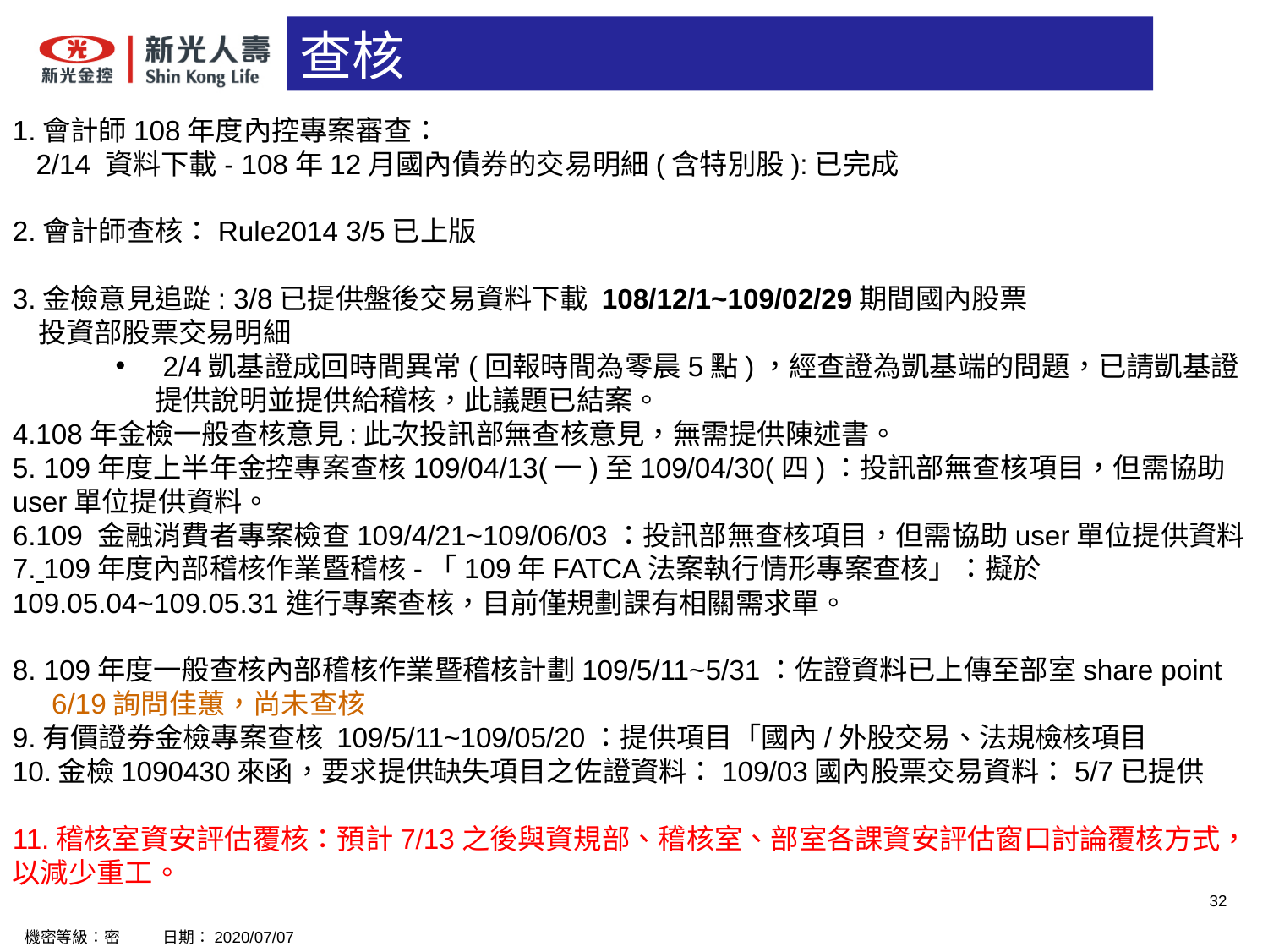

# 查核
1.會計師108年度內控專案審查：
   2/14 資料下載- 108年12月國內債券的交易明細(含特別股):已完成

2.會計師查核：Rule2014 3/5已上版

3.金檢意見追踨: 3/8已提供盤後交易資料下載 108/12/1~109/02/29期間國內股票
   投資部股票交易明細
 2/4凱基證成回時間異常(回報時間為零晨5點)，經查證為凱基端的問題，已請凱基證提供說明並提供給稽核，此議題已結案。
4.108年金檢一般查核意見:此次投訊部無查核意見，無需提供陳述書。
5. 109年度上半年金控專案查核109/04/13(一)至109/04/30(四)：投訊部無查核項目，但需協助user單位提供資料。
6.109 金融消費者專案檢查109/4/21~109/06/03：投訊部無查核項目，但需協助user單位提供資料
7. 109年度內部稽核作業暨稽核-「109年FATCA法案執行情形專案查核」：擬於109.05.04~109.05.31進行專案查核，目前僅規劃課有相關需求單。

8. 109年度一般查核內部稽核作業暨稽核計劃109/5/11~5/31：佐證資料已上傳至部室share point
     6/19詢問佳蕙，尚未查核
9.有價證券金檢專案查核 109/5/11~109/05/20：提供項目「國內/外股交易、法規檢核項目
10.金檢1090430來函，要求提供缺失項目之佐證資料：109/03國內股票交易資料：5/7已提供

11.稽核室資安評估覆核：預計7/13之後與資規部、稽核室、部室各課資安評估窗口討論覆核方式，以減少重工。

機密等級：密            日期：2020/07/07